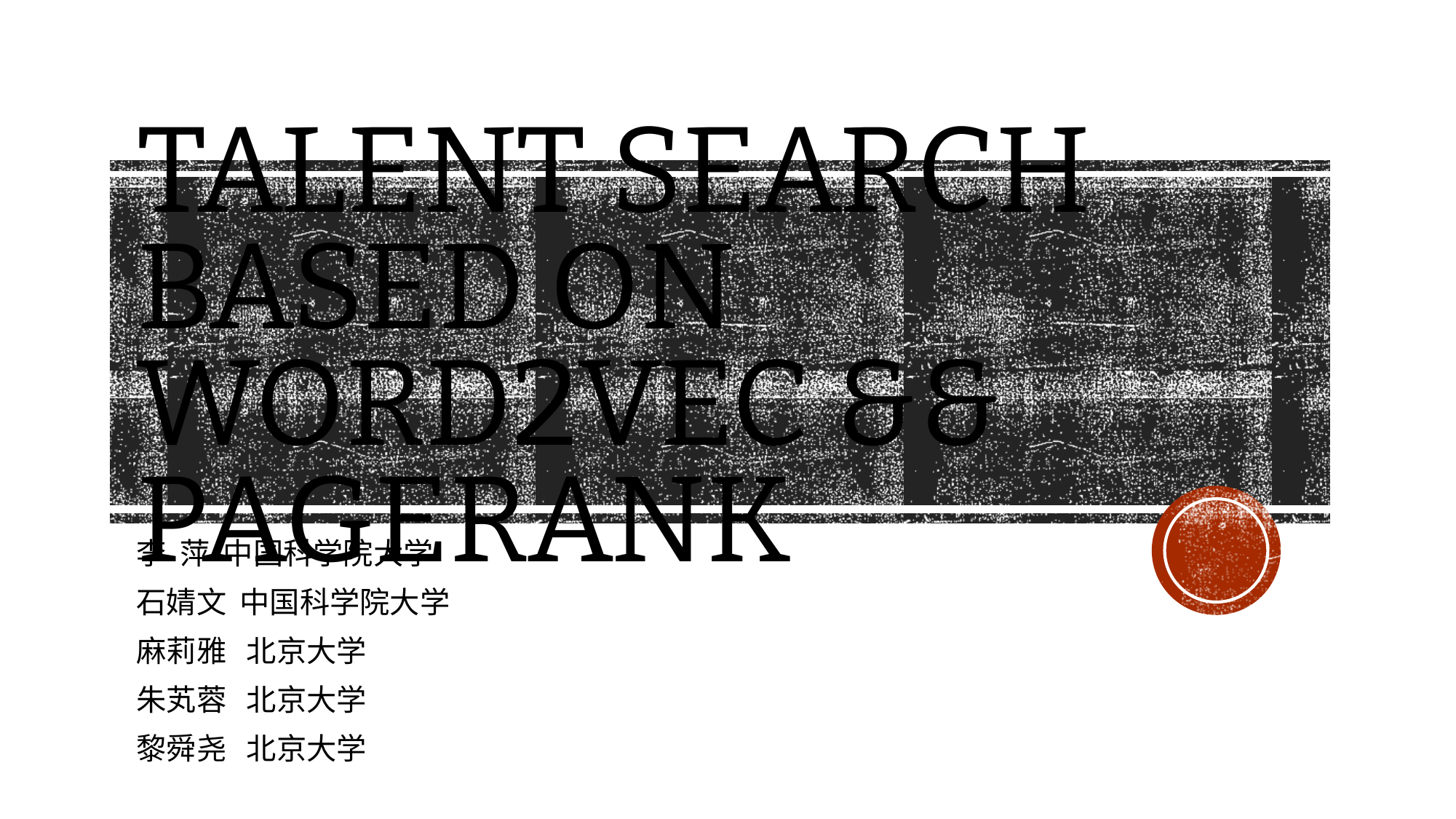

# Talent Search Based on Word2Vec && Pagerank
李  萍  中国科学院大学
石婧文  中国科学院大学
麻莉雅   北京大学
朱芄蓉   北京大学
黎舜尧   北京大学